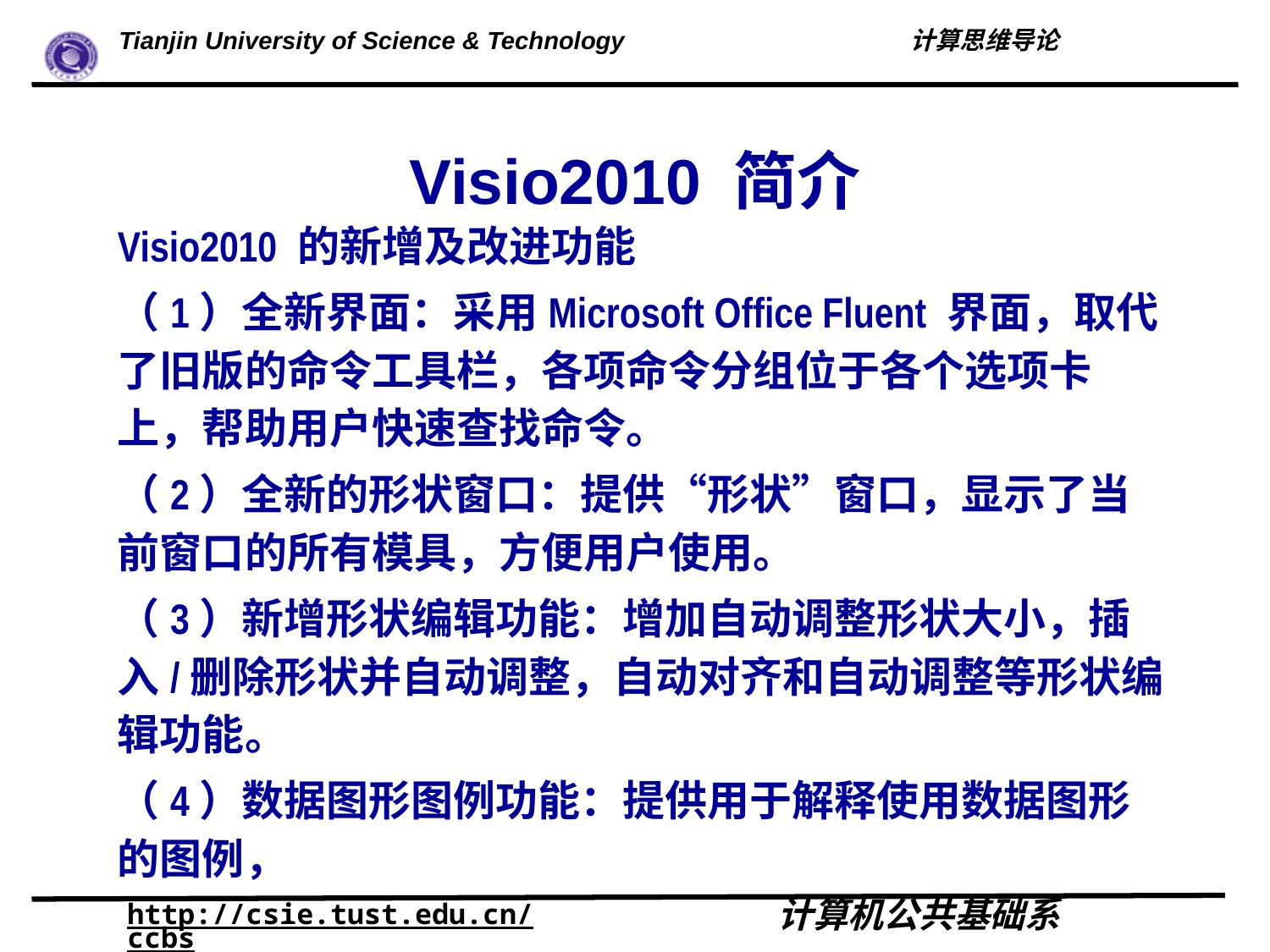

# Visio2010 简介
Visio2010 的新增及改进功能
（1）全新界面：采用Microsoft Office Fluent 界面，取代了旧版的命令工具栏，各项命令分组位于各个选项卡上，帮助用户快速查找命令。
（2）全新的形状窗口：提供“形状”窗口，显示了当前窗口的所有模具，方便用户使用。
（3）新增形状编辑功能：增加自动调整形状大小，插入/删除形状并自动调整，自动对齐和自动调整等形状编辑功能。
（4）数据图形图例功能：提供用于解释使用数据图形的图例，